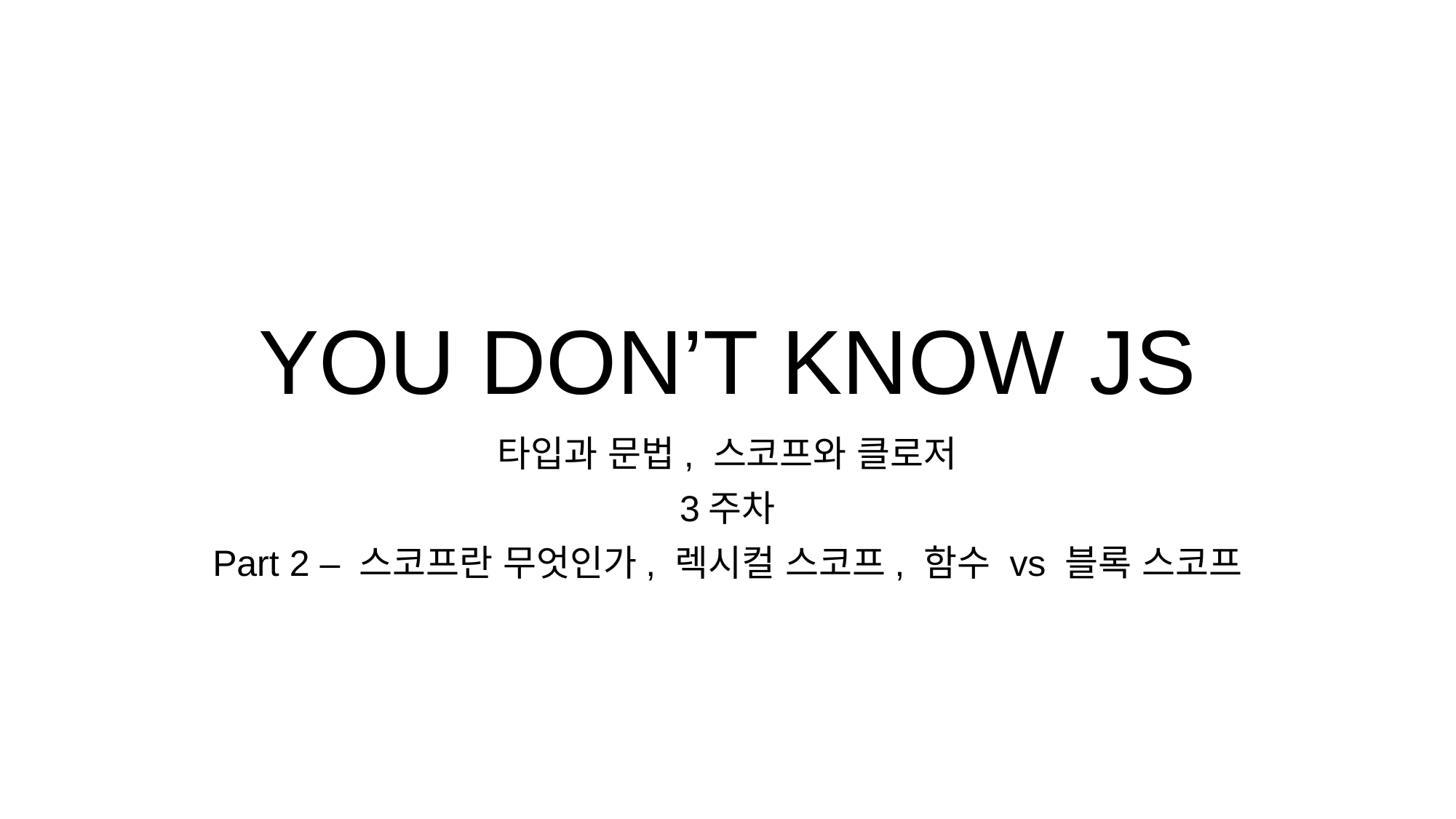

# YOU DON’T KNOW JS
타입과 문법, 스코프와 클로저
3주차
Part 2 – 스코프란 무엇인가, 렉시컬 스코프, 함수 vs 블록 스코프